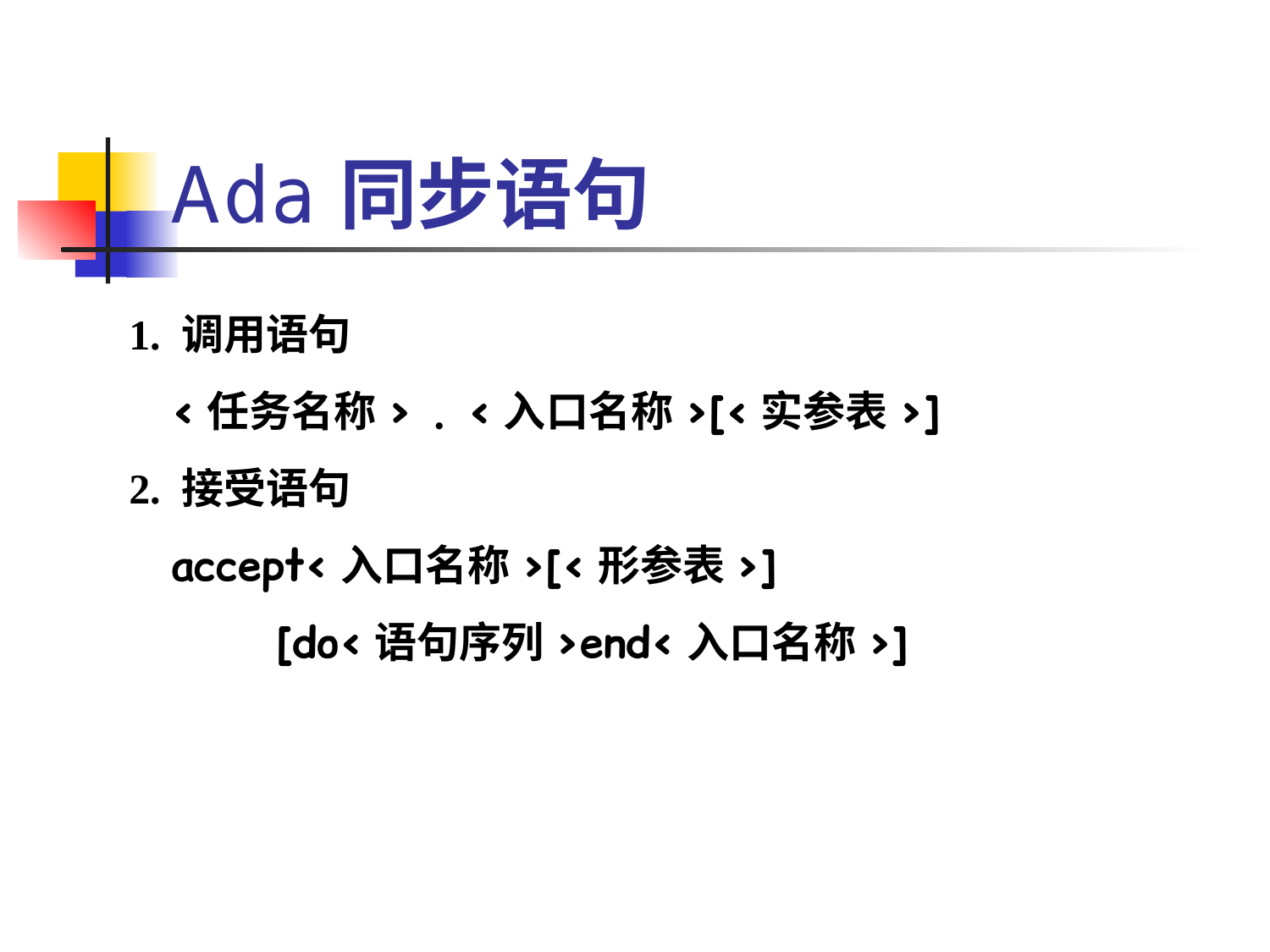

# Ada同步语句
1. 调用语句
    <任务名称> . <入口名称>[<实参表>]
2. 接受语句
    accept<入口名称>[<形参表>]
        [do<语句序列>end<入口名称>]